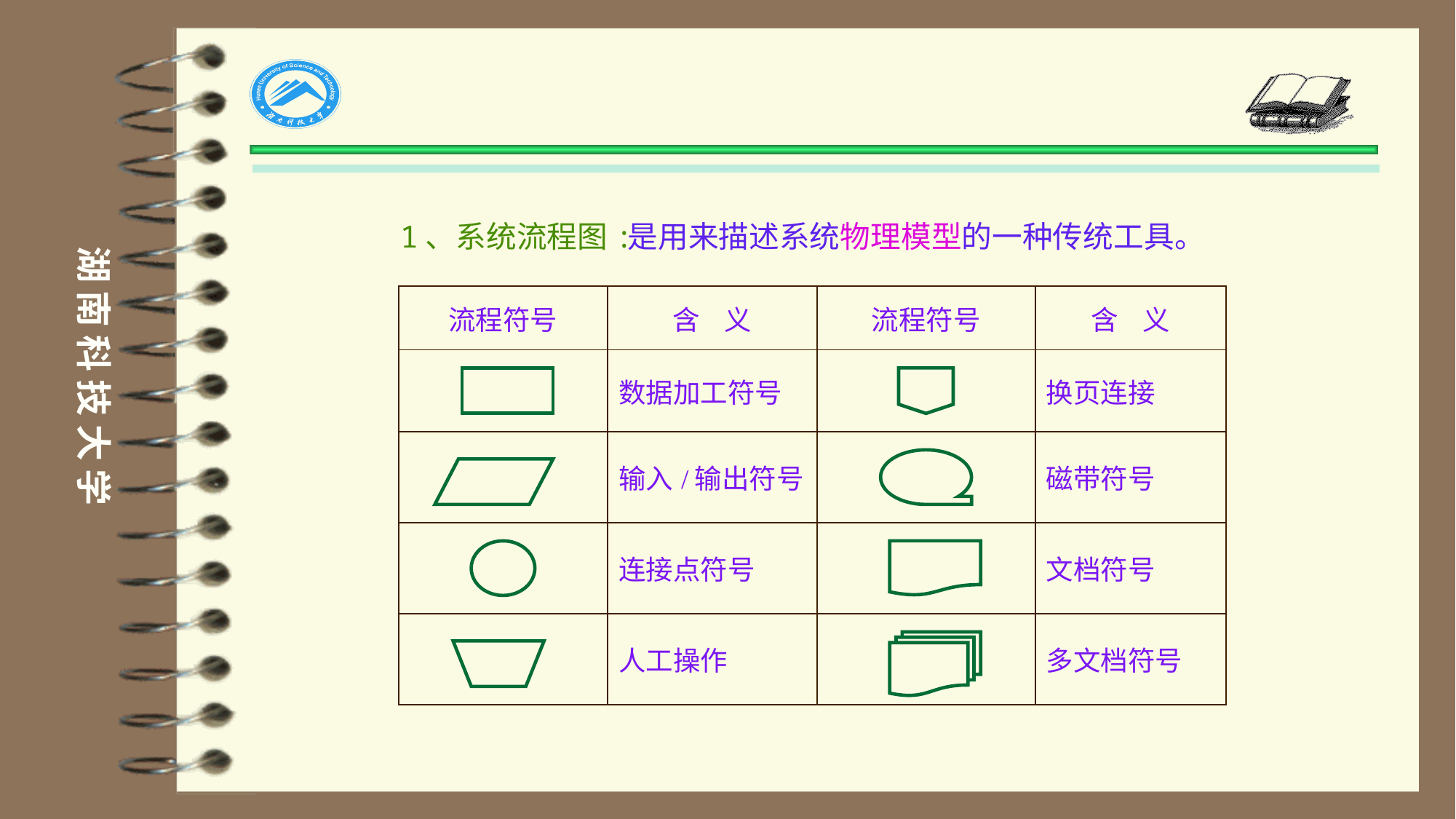

1、系统流程图:
是用来描述系统物理模型的一种传统工具。
| 流程符号 | 含 义 | 流程符号 | 含 义 |
| --- | --- | --- | --- |
|  | 数据加工符号 |  | 换页连接 |
|  | 输入/输出符号 |  | 磁带符号 |
|  | 连接点符号 |  | 文档符号 |
|  | 人工操作 |  | 多文档符号 |